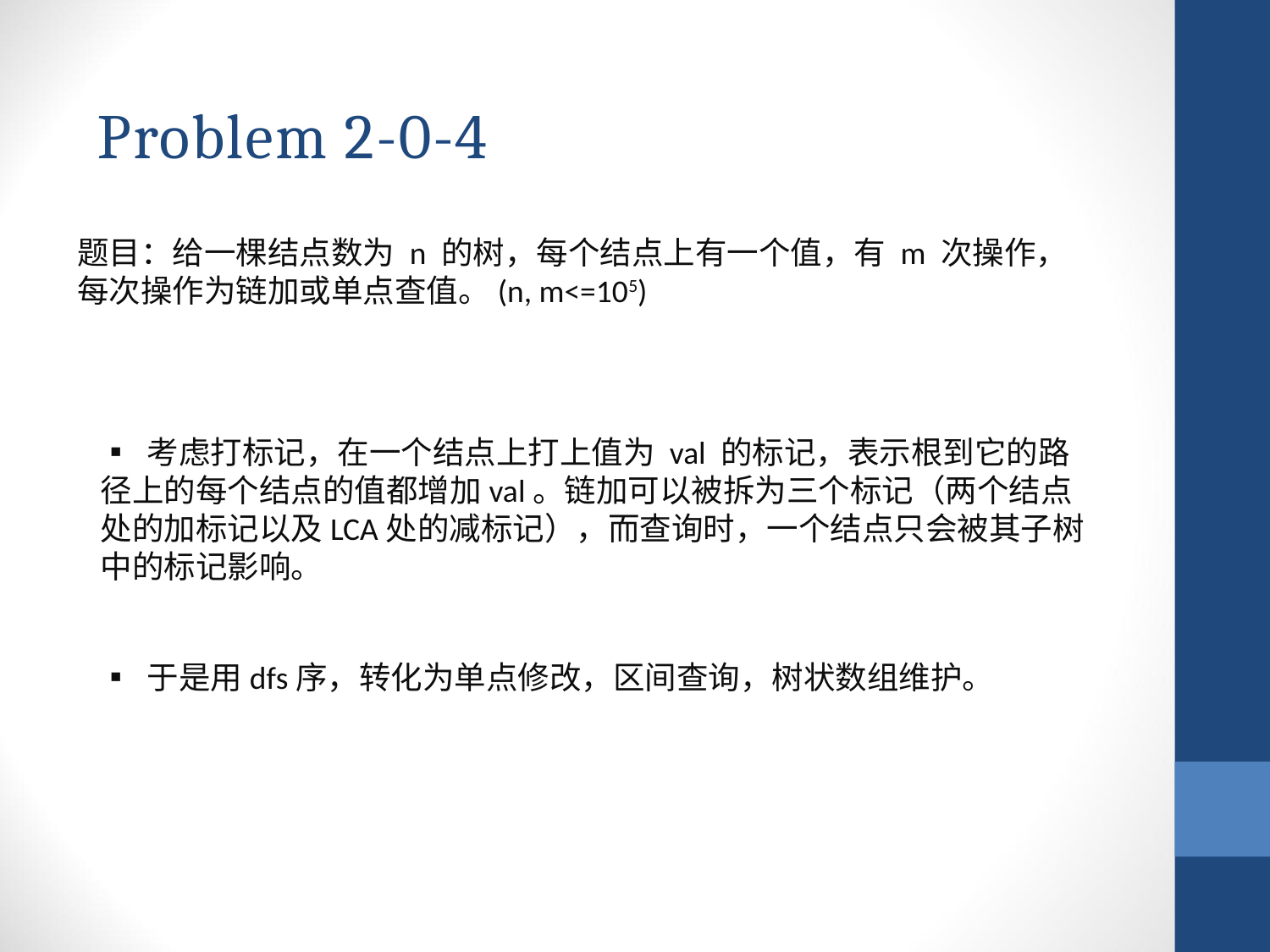

Problem 2-0-4
题目：给一棵结点数为 n 的树，每个结点上有一个值，有 m 次操作，每次操作为链加或单点查值。(n, m<=105)
▪ 考虑打标记，在一个结点上打上值为 val 的标记，表示根到它的路径上的每个结点的值都增加val。链加可以被拆为三个标记（两个结点处的加标记以及LCA处的减标记），而查询时，一个结点只会被其子树中的标记影响。
▪ 于是用dfs序，转化为单点修改，区间查询，树状数组维护。